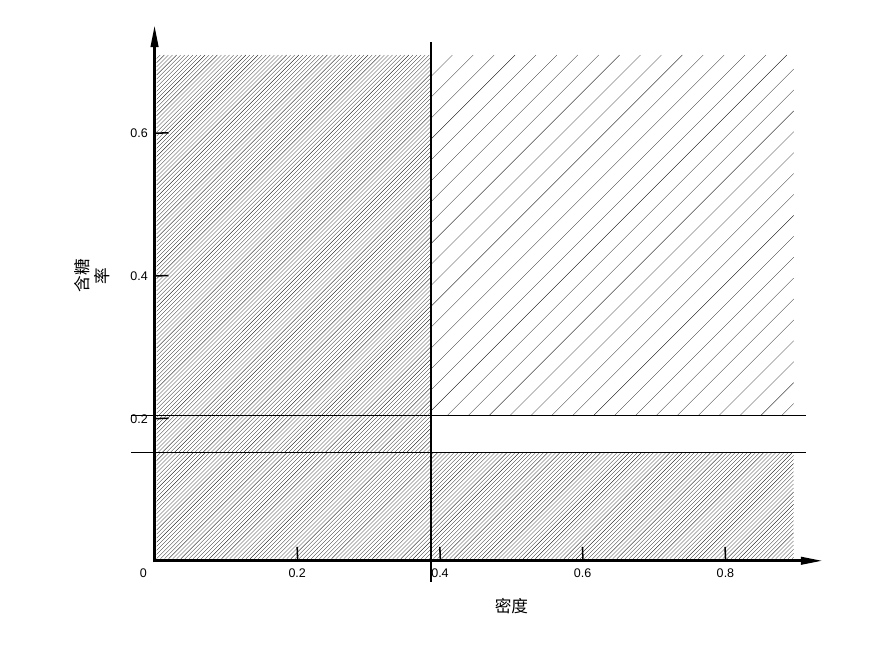

0.6
含糖率
0.4
0.2

0
0.2
0.4
0.6
0.8
密度